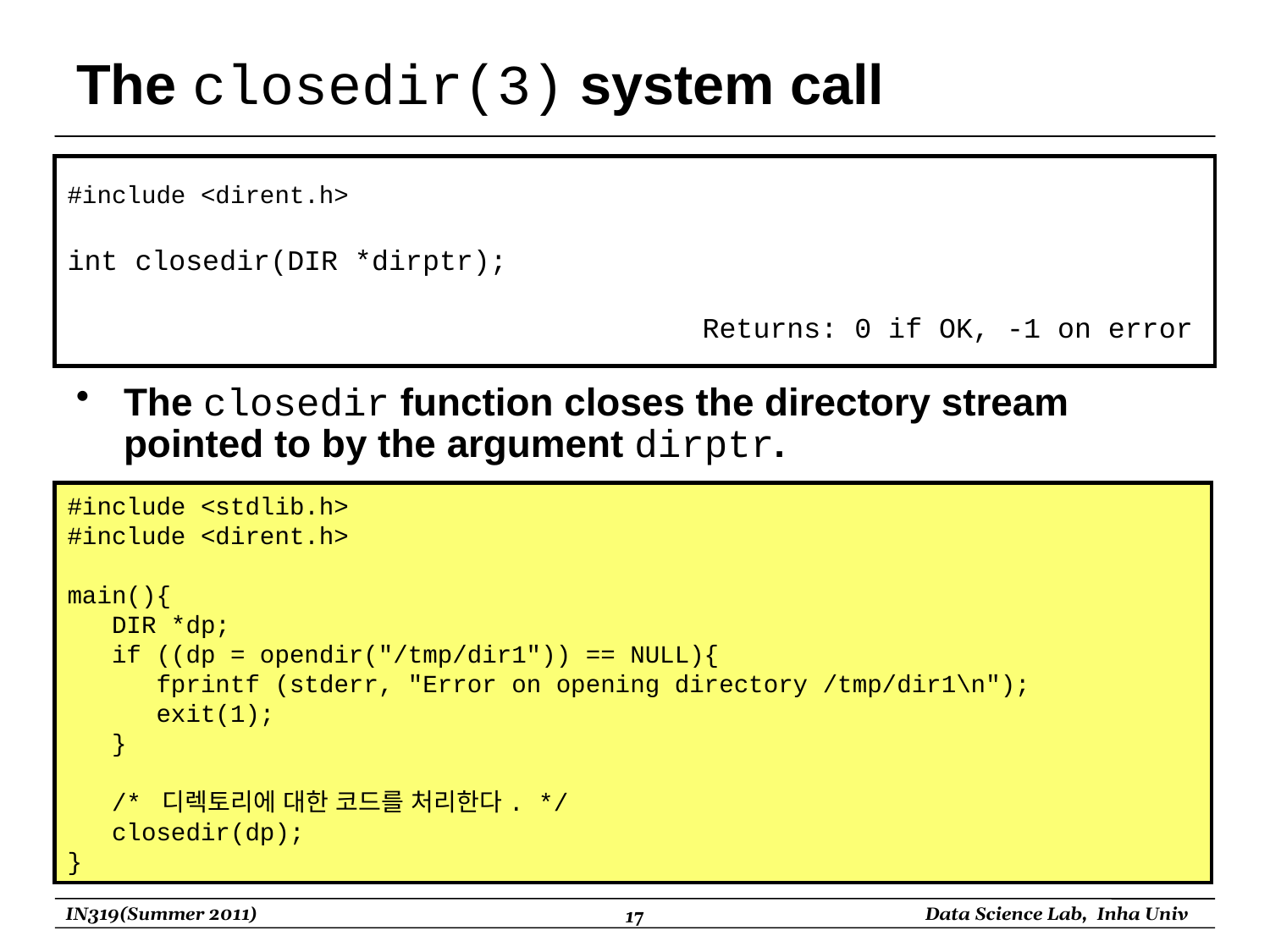

# The closedir(3) system call
#include <dirent.h>

int closedir(DIR *dirptr);

					Returns: 0 if OK, -1 on error
The closedir function closes the directory stream pointed to by the argument dirptr.

#include <stdlib.h>
#include <dirent.h>

main(){
   DIR *dp;
   if ((dp = opendir("/tmp/dir1")) == NULL){
      fprintf (stderr, "Error on opening directory /tmp/dir1\n");
      exit(1);
   }

   /* 디렉토리에 대한 코드를 처리한다. */
   closedir(dp);
}
17